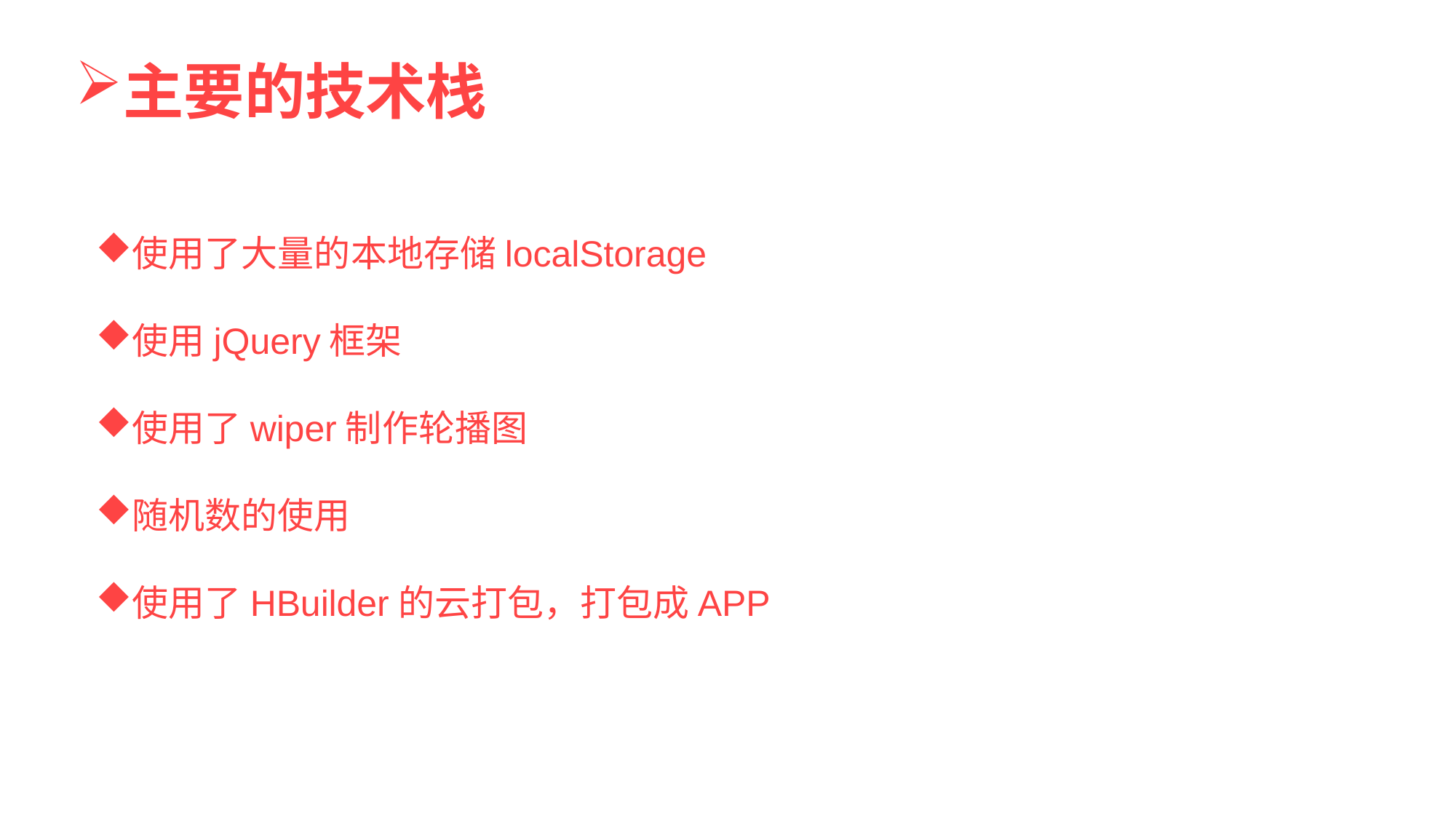

主要的技术栈
使用了大量的本地存储localStorage

使用jQuery框架

使用了wiper制作轮播图

随机数的使用

使用了HBuilder的云打包，打包成APP